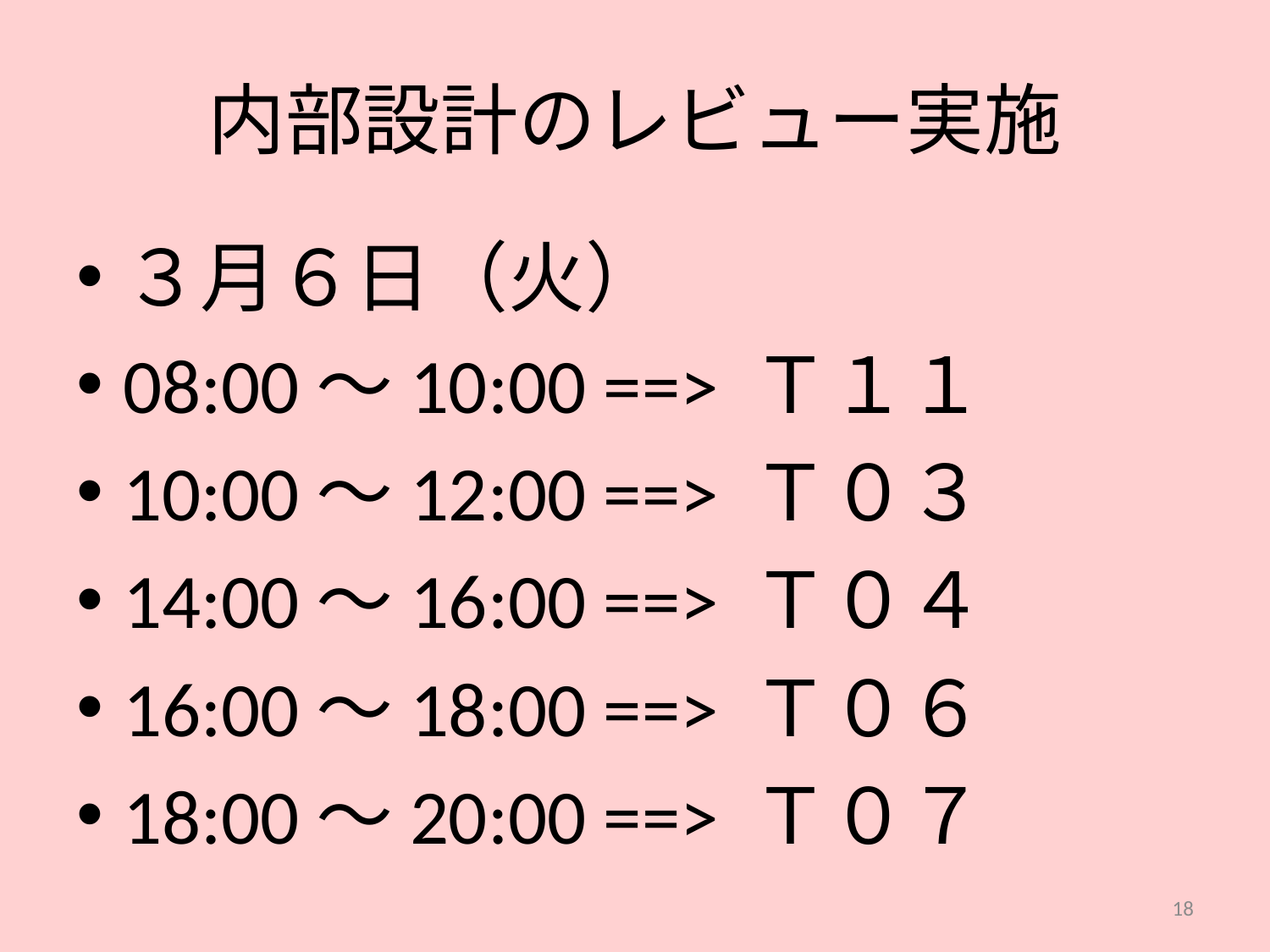

# 内部設計のレビュー実施
３月６日（火）
08:00～10:00 ==> Ｔ１１
10:00～12:00 ==> Ｔ０３
14:00～16:00 ==> Ｔ０４
16:00～18:00 ==> Ｔ０６
18:00～20:00 ==> Ｔ０７
18